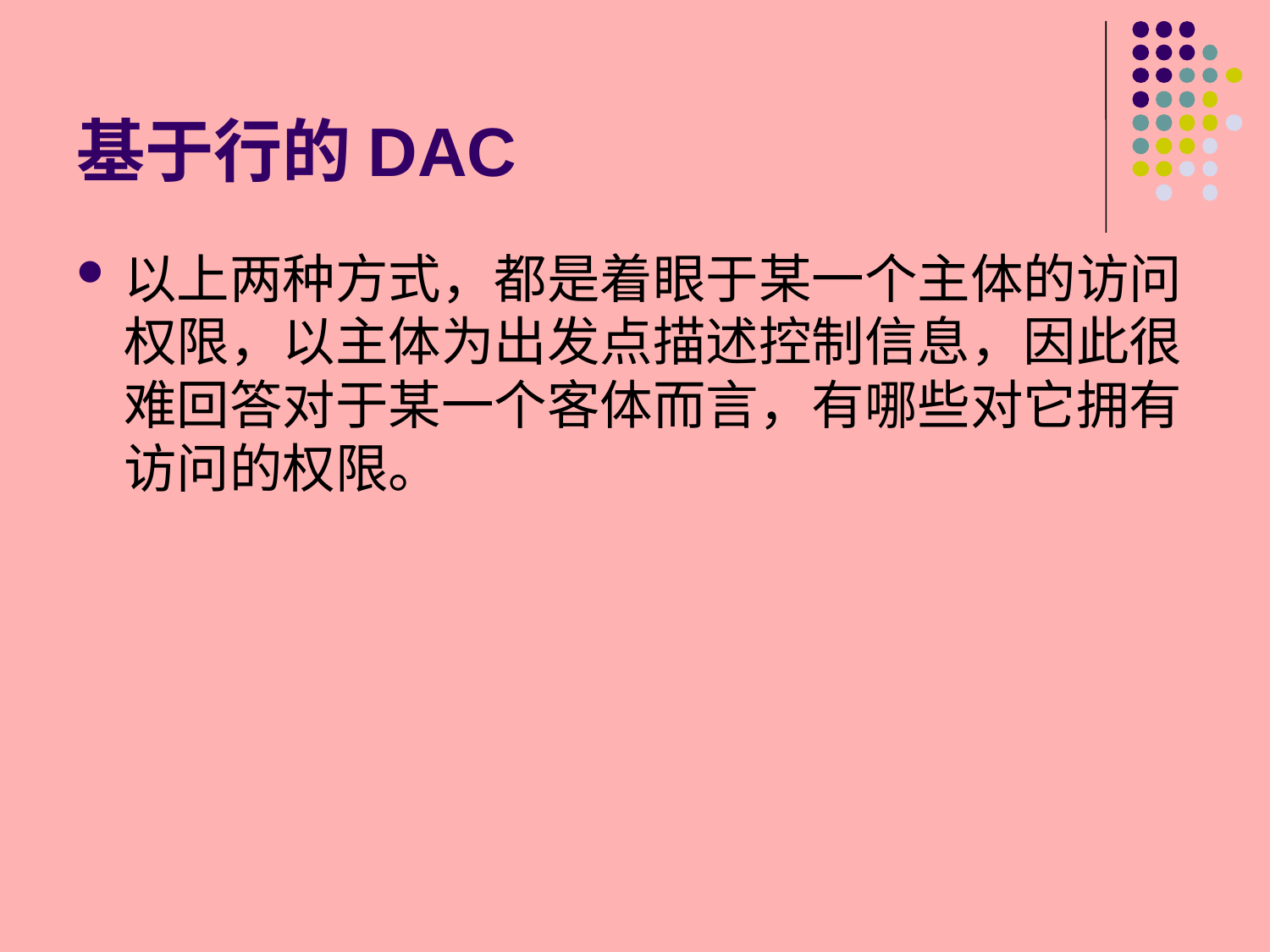

# 基于行的DAC
以上两种方式，都是着眼于某一个主体的访问权限，以主体为出发点描述控制信息，因此很难回答对于某一个客体而言，有哪些对它拥有访问的权限。